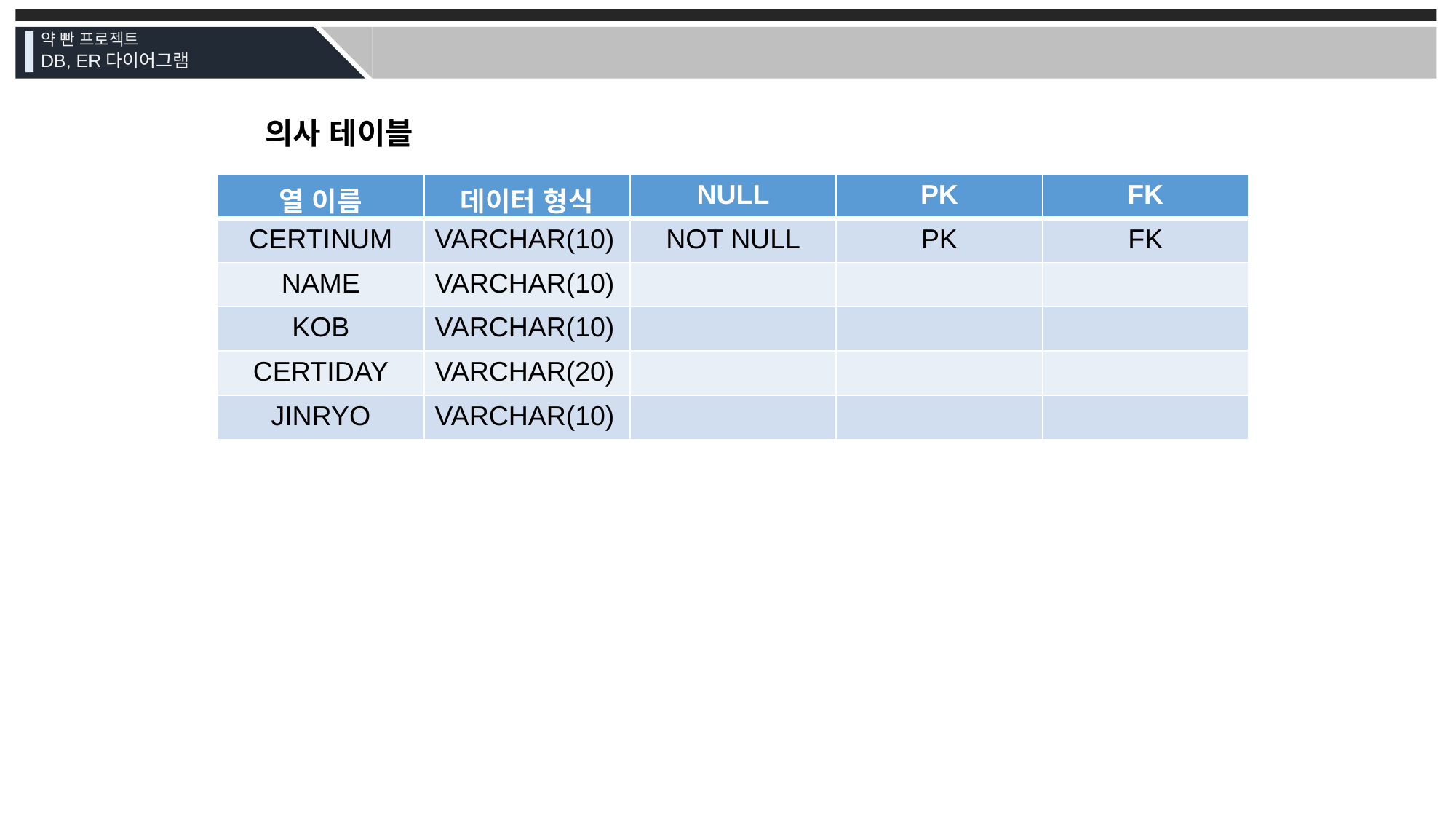

약 빤 프로젝트

DB, ER다이어그램
의사 테이블
| 열 이름 | 데이터 형식 | NULL | PK | FK |
| --- | --- | --- | --- | --- |
| CERTINUM | VARCHAR(10) | NOT NULL | PK | FK |
| NAME | VARCHAR(10) |  |  |  |
| KOB | VARCHAR(10) |  |  |  |
| CERTIDAY | VARCHAR(20) |  |  |  |
| JINRYO | VARCHAR(10) |  |  |  |